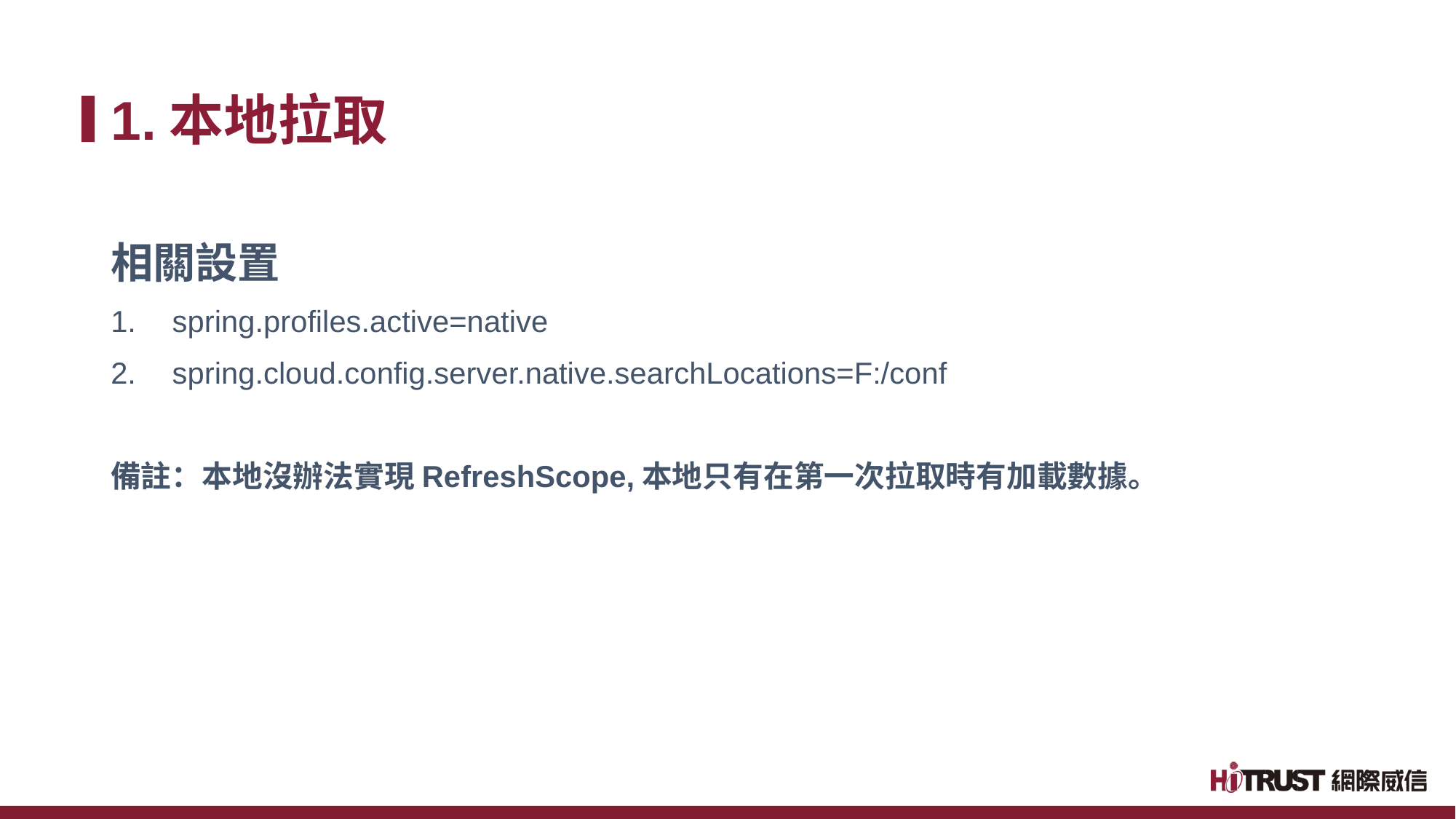

1.本地拉取

相關設置
spring.profiles.active=native
spring.cloud.config.server.native.searchLocations=F:/conf

備註：本地沒辦法實現RefreshScope,本地只有在第一次拉取時有加載數據。